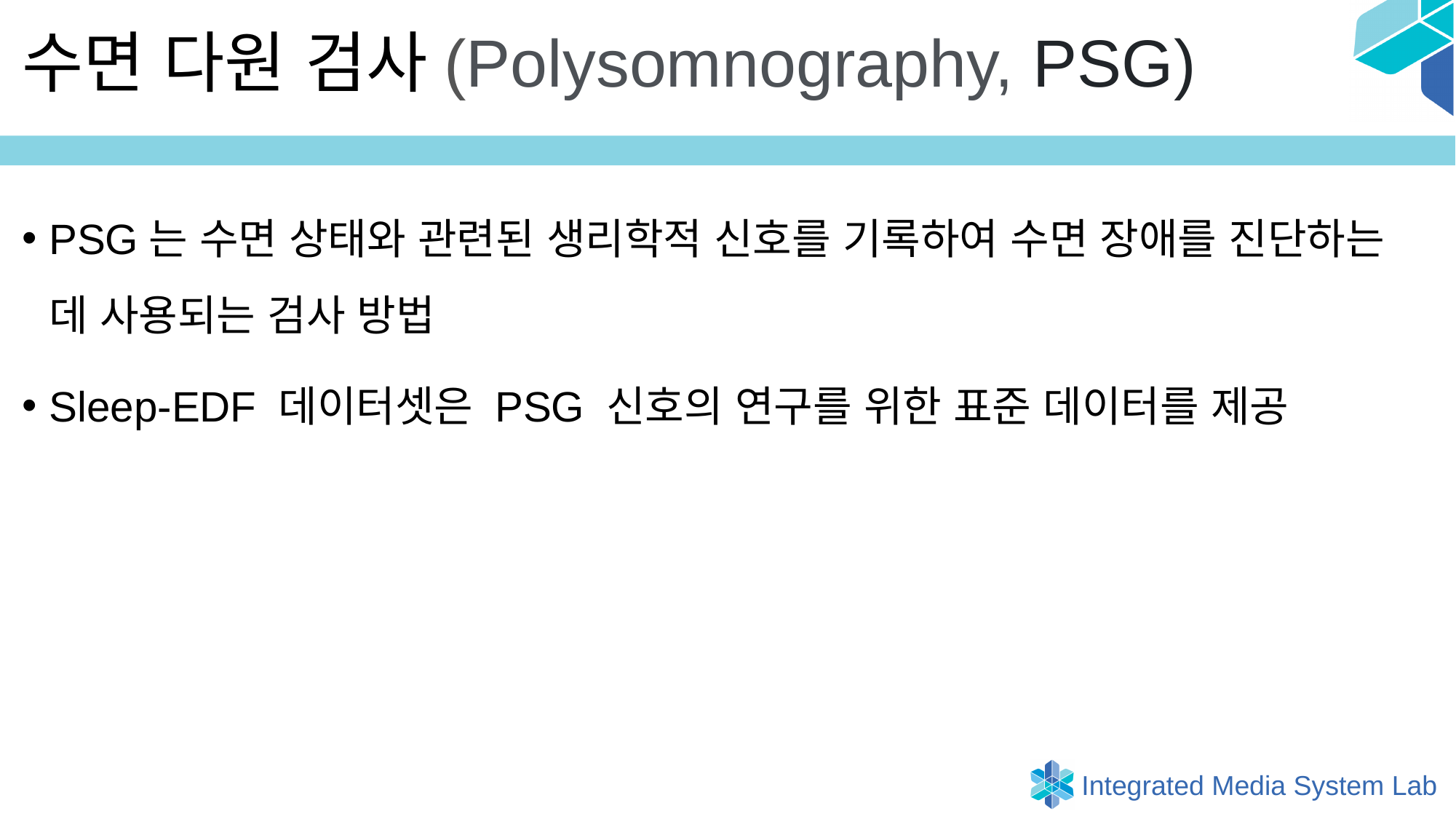

# 수면 다원 검사(Polysomnography, PSG)

PSG는 수면 상태와 관련된 생리학적 신호를 기록하여 수면 장애를 진단하는 데 사용되는 검사 방법
Sleep-EDF 데이터셋은 PSG 신호의 연구를 위한 표준 데이터를 제공